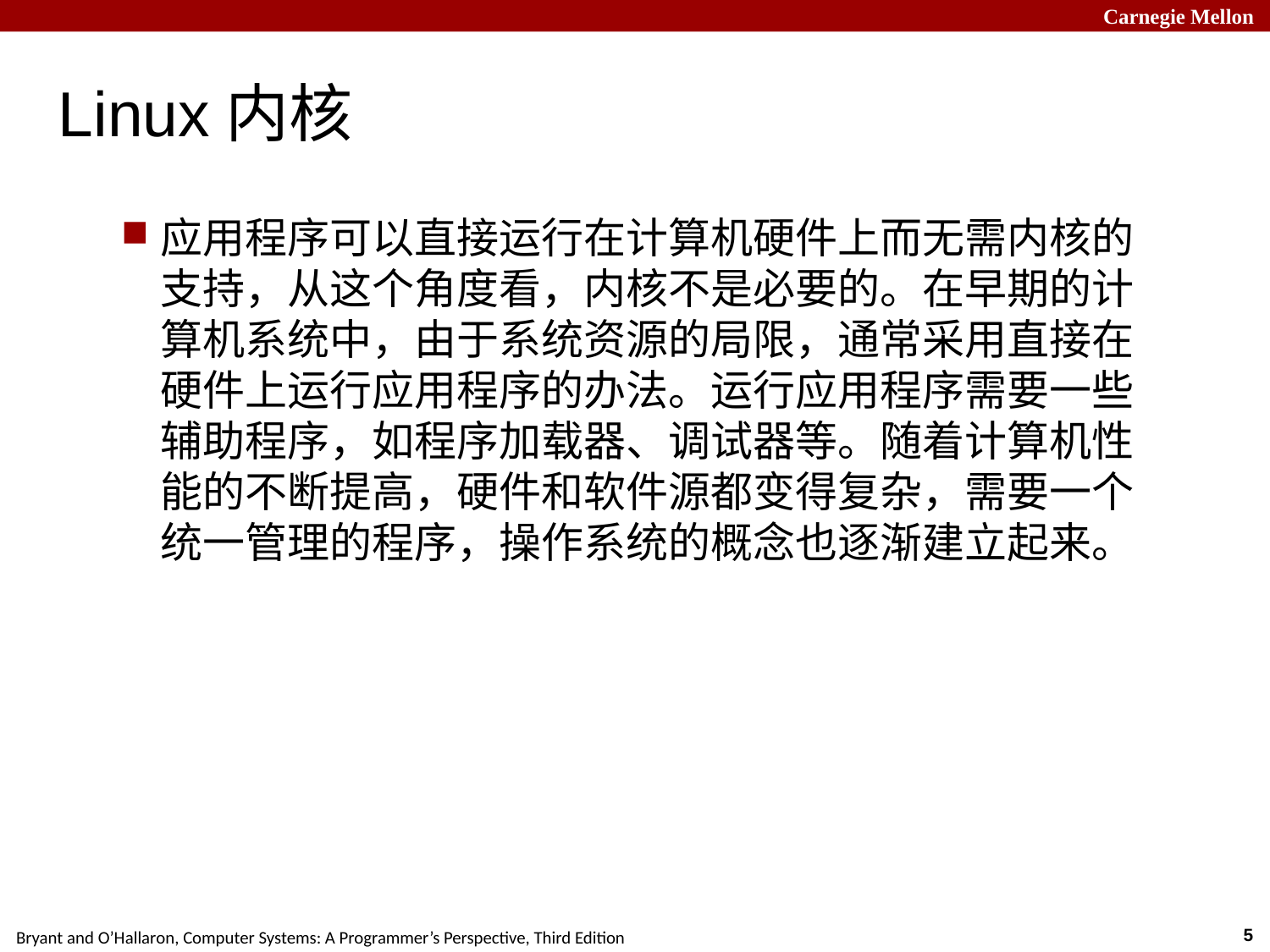

# Linux内核
应用程序可以直接运行在计算机硬件上而无需内核的支持，从这个角度看，内核不是必要的。在早期的计算机系统中，由于系统资源的局限，通常采用直接在硬件上运行应用程序的办法。运行应用程序需要一些辅助程序，如程序加载器、调试器等。随着计算机性能的不断提高，硬件和软件源都变得复杂，需要一个统一管理的程序，操作系统的概念也逐渐建立起来。